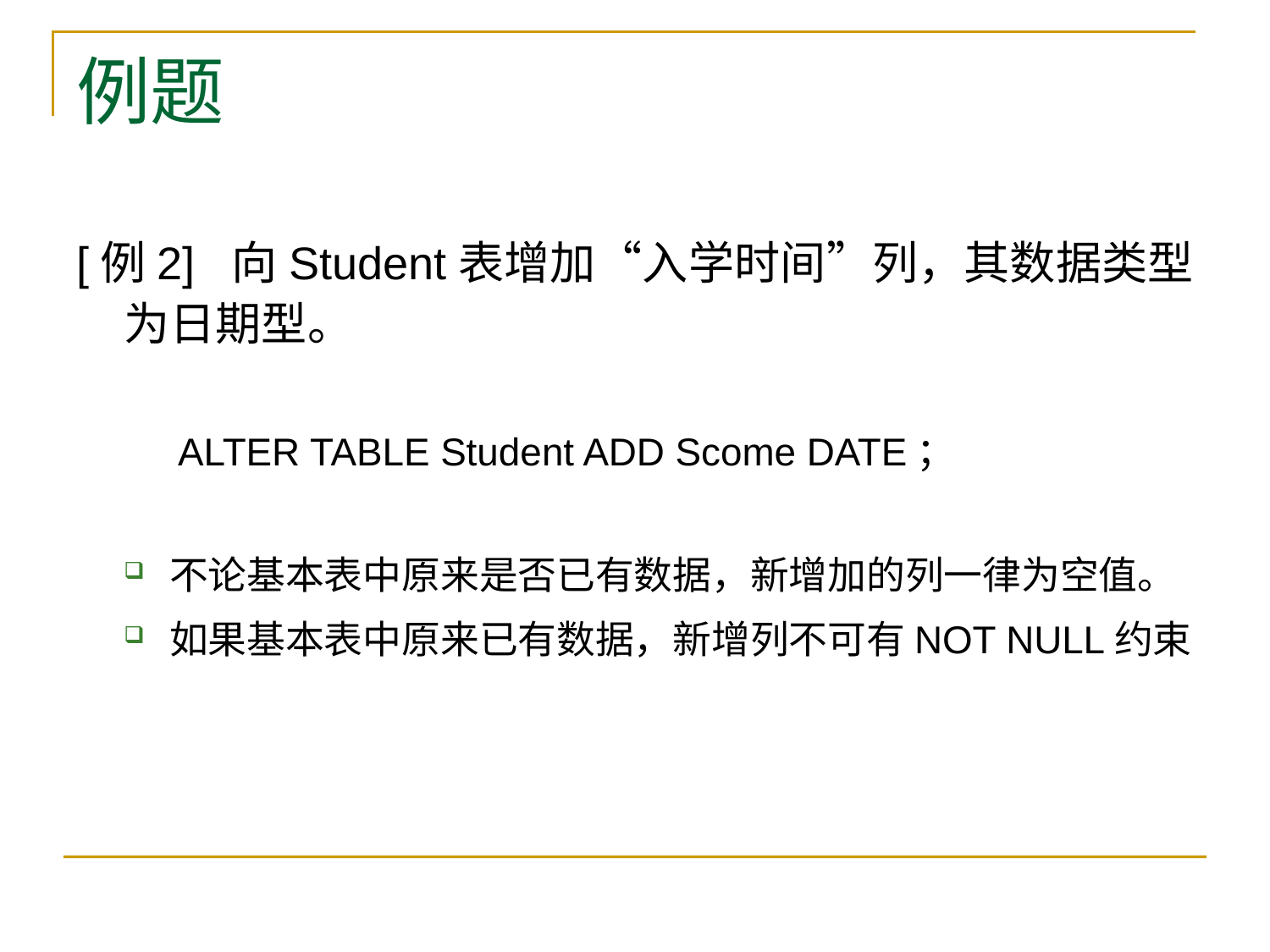

# 例题
[例2]  向Student表增加“入学时间”列，其数据类型为日期型。

     ALTER TABLE Student ADD Scome DATE；

不论基本表中原来是否已有数据，新增加的列一律为空值。
如果基本表中原来已有数据，新增列不可有NOT NULL约束